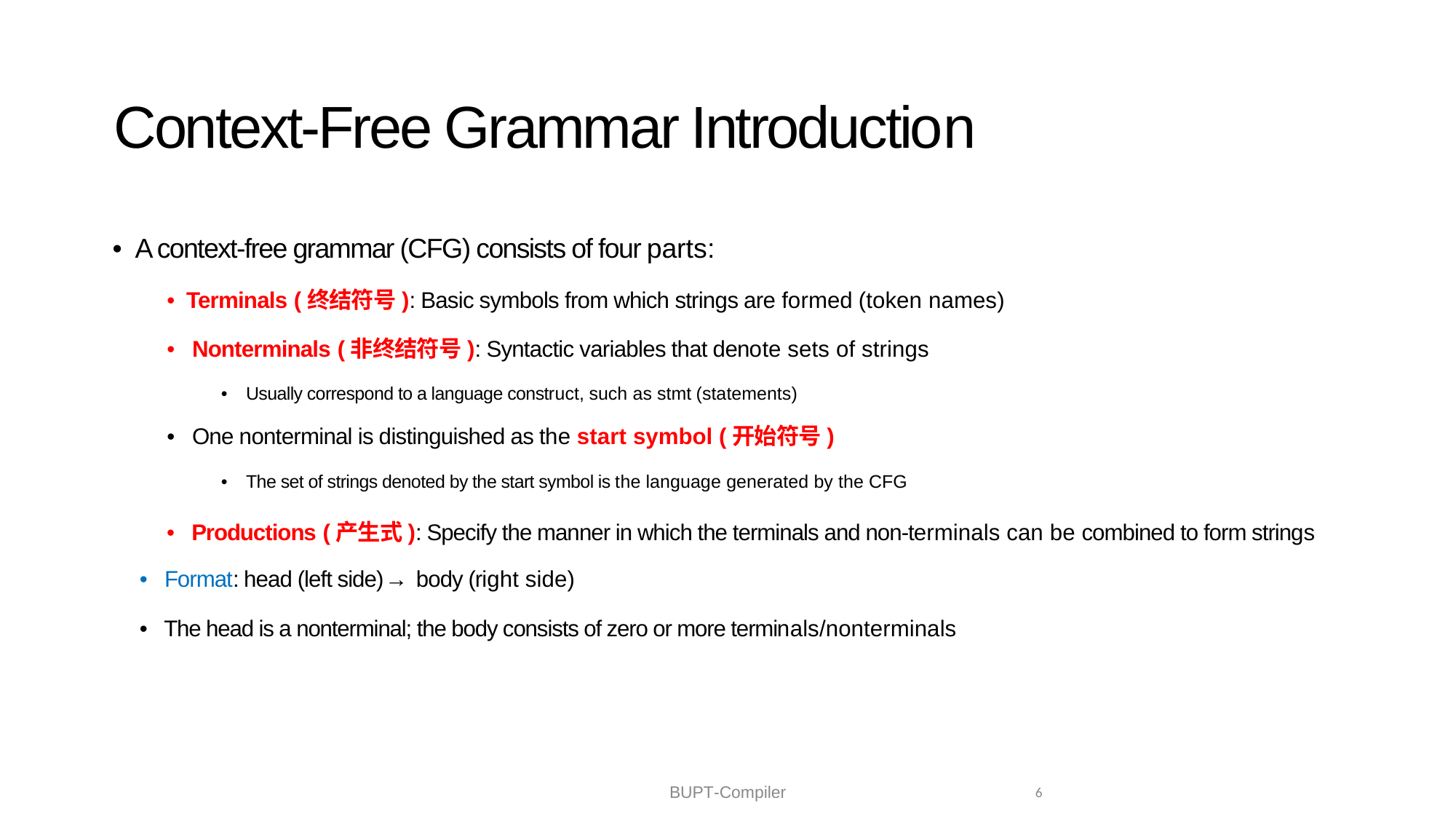

Context-Free Grammar Introduction

•  A context-free grammar (CFG) consists of four parts:
•  Terminals (终结符号): Basic symbols from which strings are formed (token names)
•   Nonterminals (非终结符号): Syntactic variables that denote sets of strings
•    Usually correspond to a language construct, such as stmt (statements)
•   One nonterminal is distinguished as the start symbol (开始符号)
•    The set of strings denoted by the start symbol is the language generated by the CFG
•   Productions (产生式): Specify the manner in which the terminals and non-terminals can be combined to form strings
•   Format: head (left side) → body (right side)

•   The head is a nonterminal; the body consists of zero or more terminals/nonterminals

BUPT-Compiler                                                      6